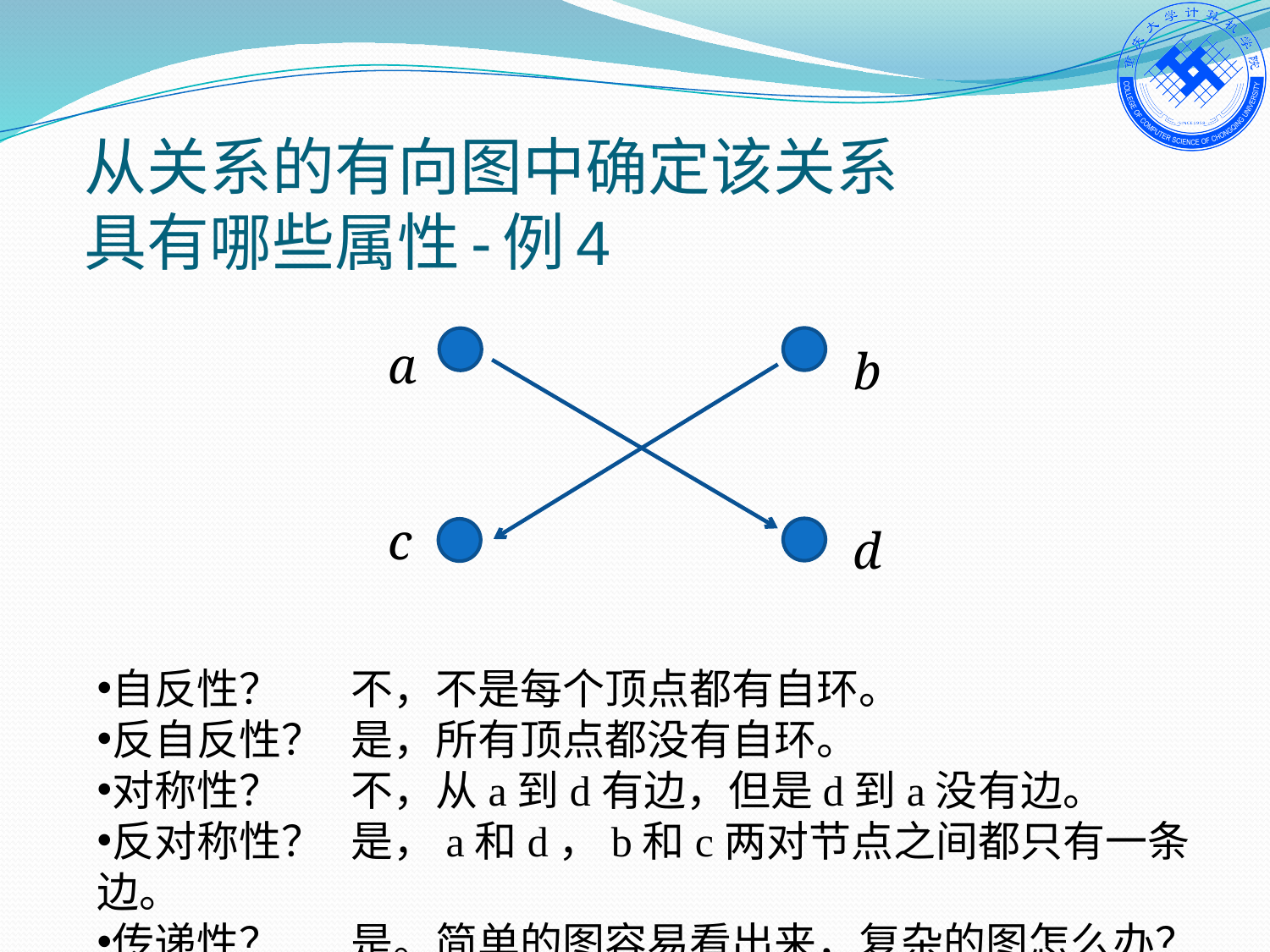

从关系的有向图中确定该关系
具有哪些属性-例4

a

b
c
d

自反性？	不，不是每个顶点都有自环。
反自反性？	是，所有顶点都没有自环。
对称性？	不，从a到d有边，但是d到a没有边。
反对称性？	是，a和d，b和c两对节点之间都只有一条边。
传递性？	是。简单的图容易看出来，复杂的图怎么办？